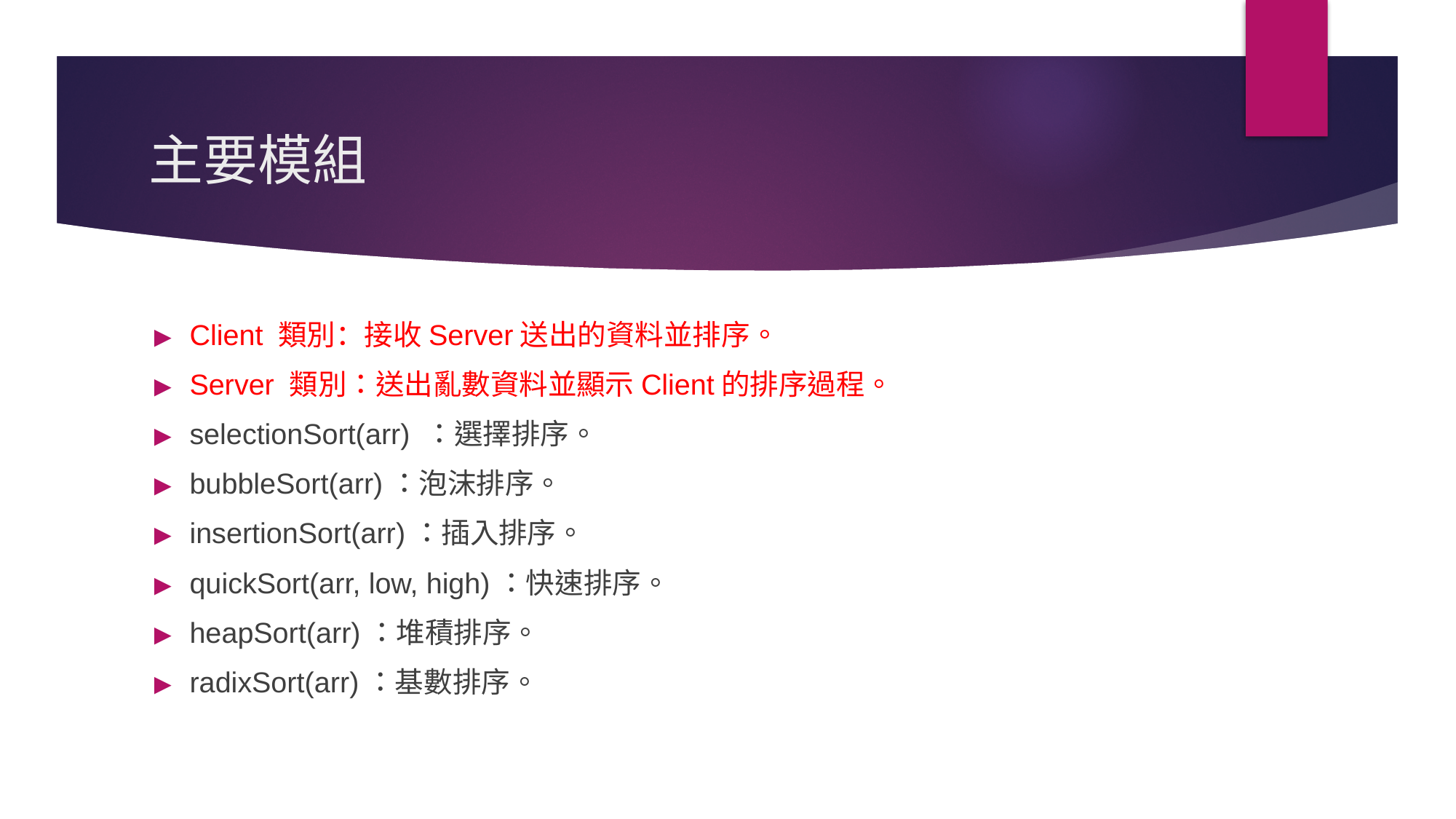

# 主要模組
Client 類別：接收Server送出的資料並排序。
Server 類別：送出亂數資料並顯示Client的排序過程。
selectionSort(arr) ：選擇排序。
bubbleSort(arr)：泡沫排序。
insertionSort(arr)：插入排序。
quickSort(arr, low, high)：快速排序。
heapSort(arr)：堆積排序。
radixSort(arr)：基數排序。